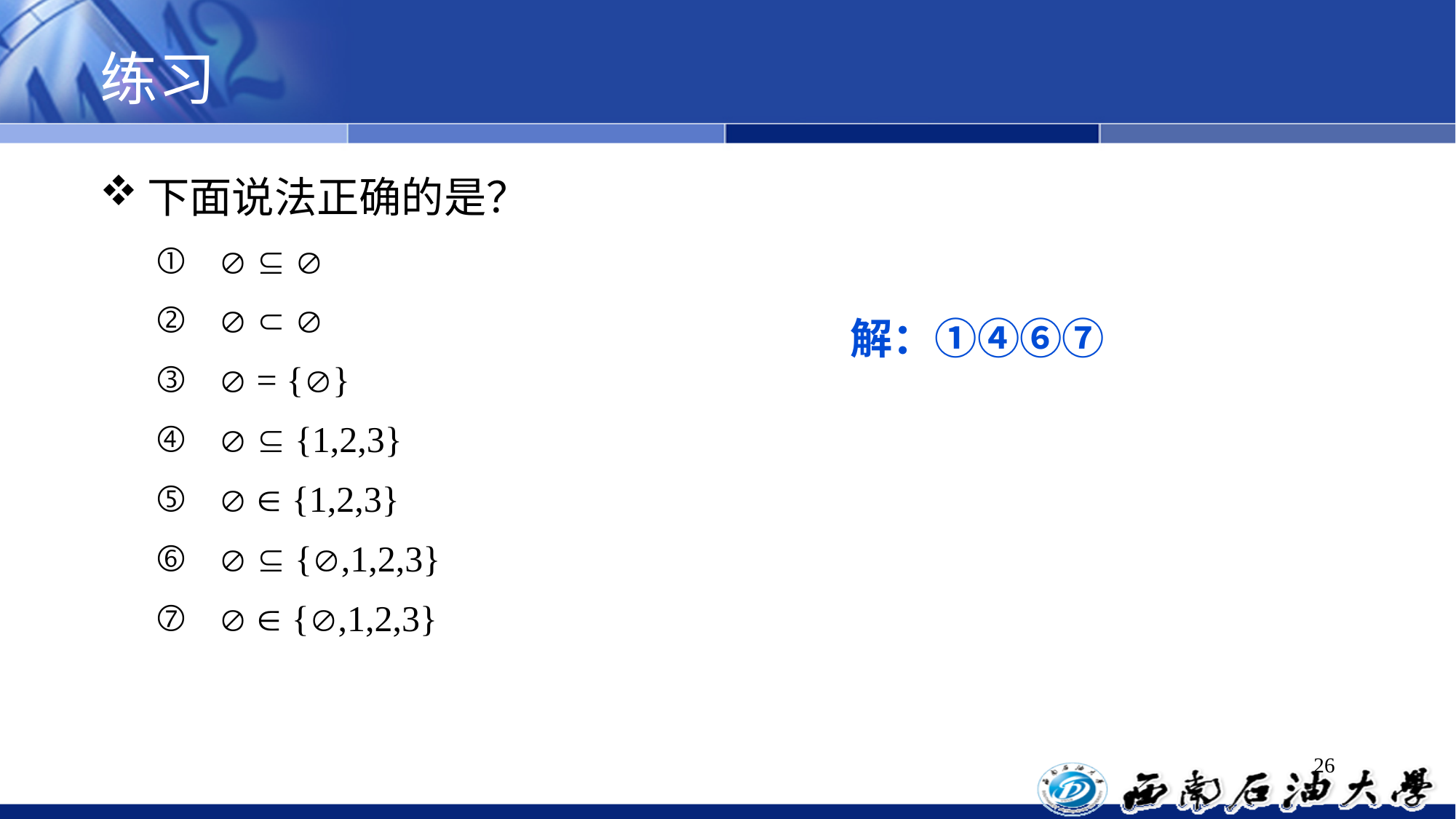

# 练习
下面说法正确的是？
∅ ⊆ ∅
∅ ⊂ ∅
∅ = {∅}
∅ ⊆ {1,2,3}
∅ ∈ {1,2,3}
∅ ⊆ {∅,1,2,3}
∅ ∈ {∅,1,2,3}
解：①④⑥⑦
26